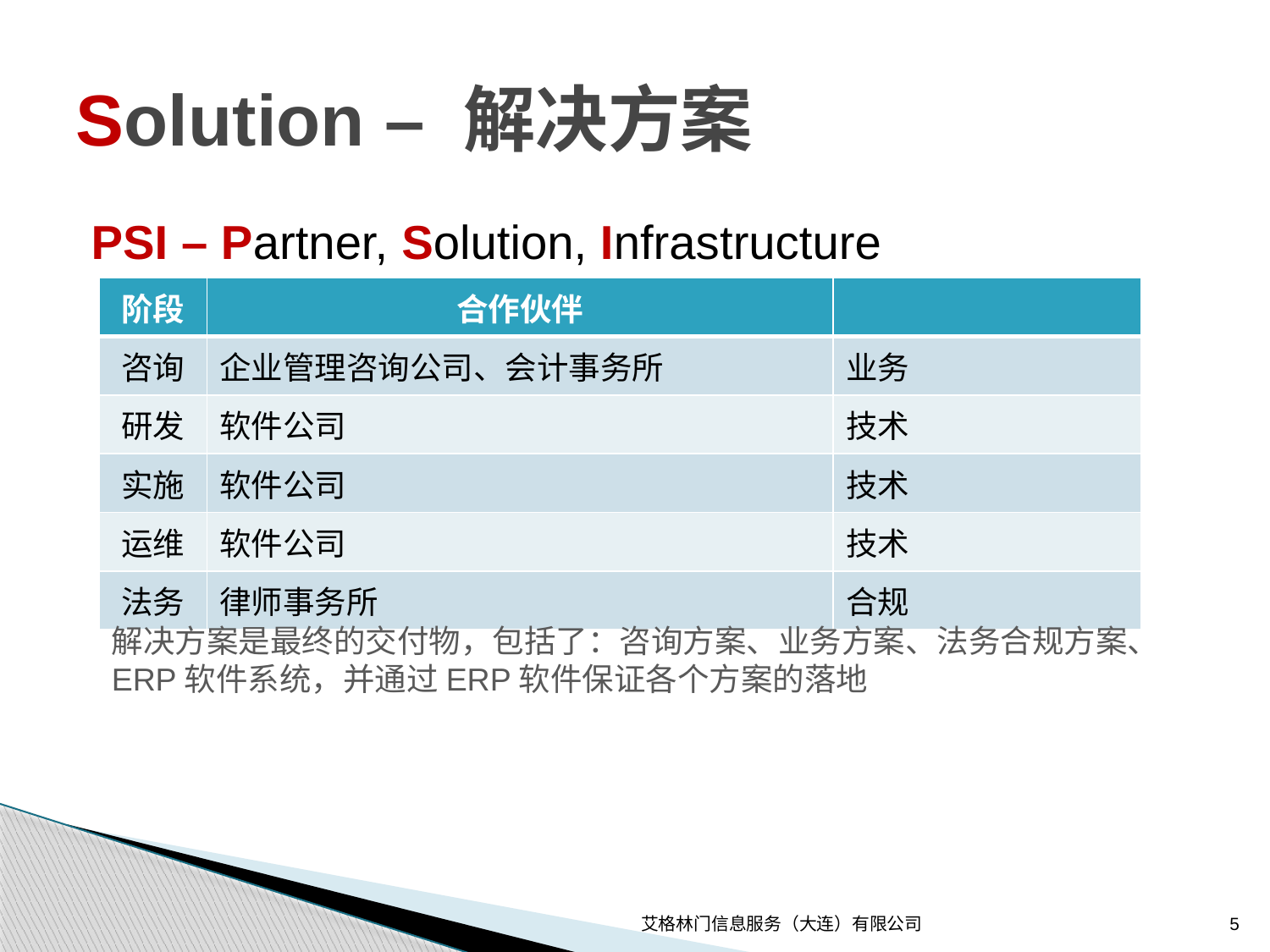

# Solution – 解决方案
PSI – Partner, Solution, Infrastructure

| 阶段 | 合作伙伴 |  |
| --- | --- | --- |
| 咨询 | 企业管理咨询公司、会计事务所 | 业务 |
| 研发 | 软件公司 | 技术 |
| 实施 | 软件公司 | 技术 |
| 运维 | 软件公司 | 技术 |
| 法务 | 律师事务所 | 合规 |
解决方案是最终的交付物，包括了：咨询方案、业务方案、法务合规方案、ERP软件系统，并通过ERP软件保证各个方案的落地
艾格林门信息服务（大连）有限公司
5